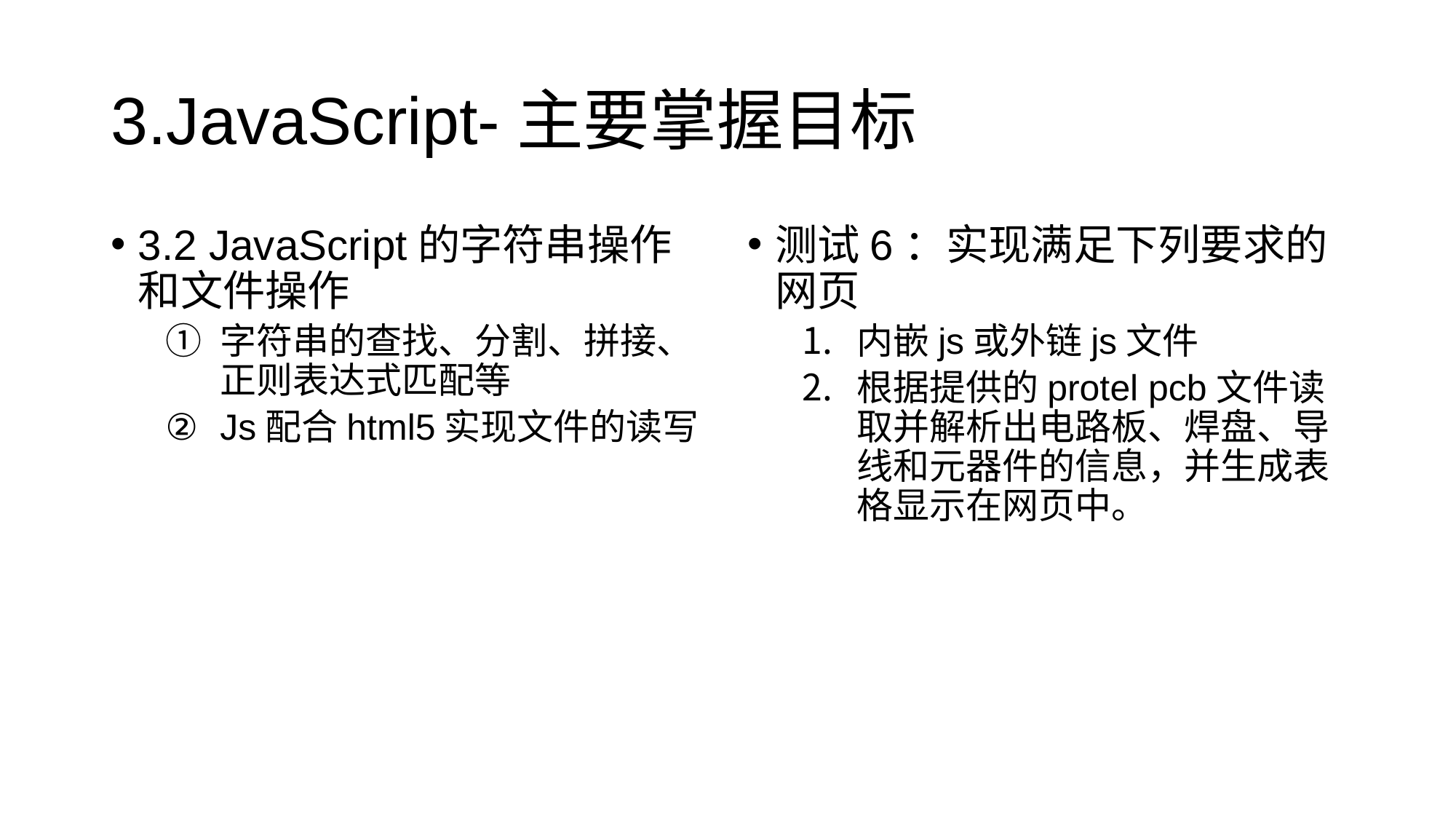

# 3.JavaScript-主要掌握目标
3.2 JavaScript的字符串操作和文件操作
字符串的查找、分割、拼接、正则表达式匹配等
Js配合html5实现文件的读写
测试6：实现满足下列要求的网页
内嵌js或外链js文件
根据提供的protel pcb文件读取并解析出电路板、焊盘、导线和元器件的信息，并生成表格显示在网页中。